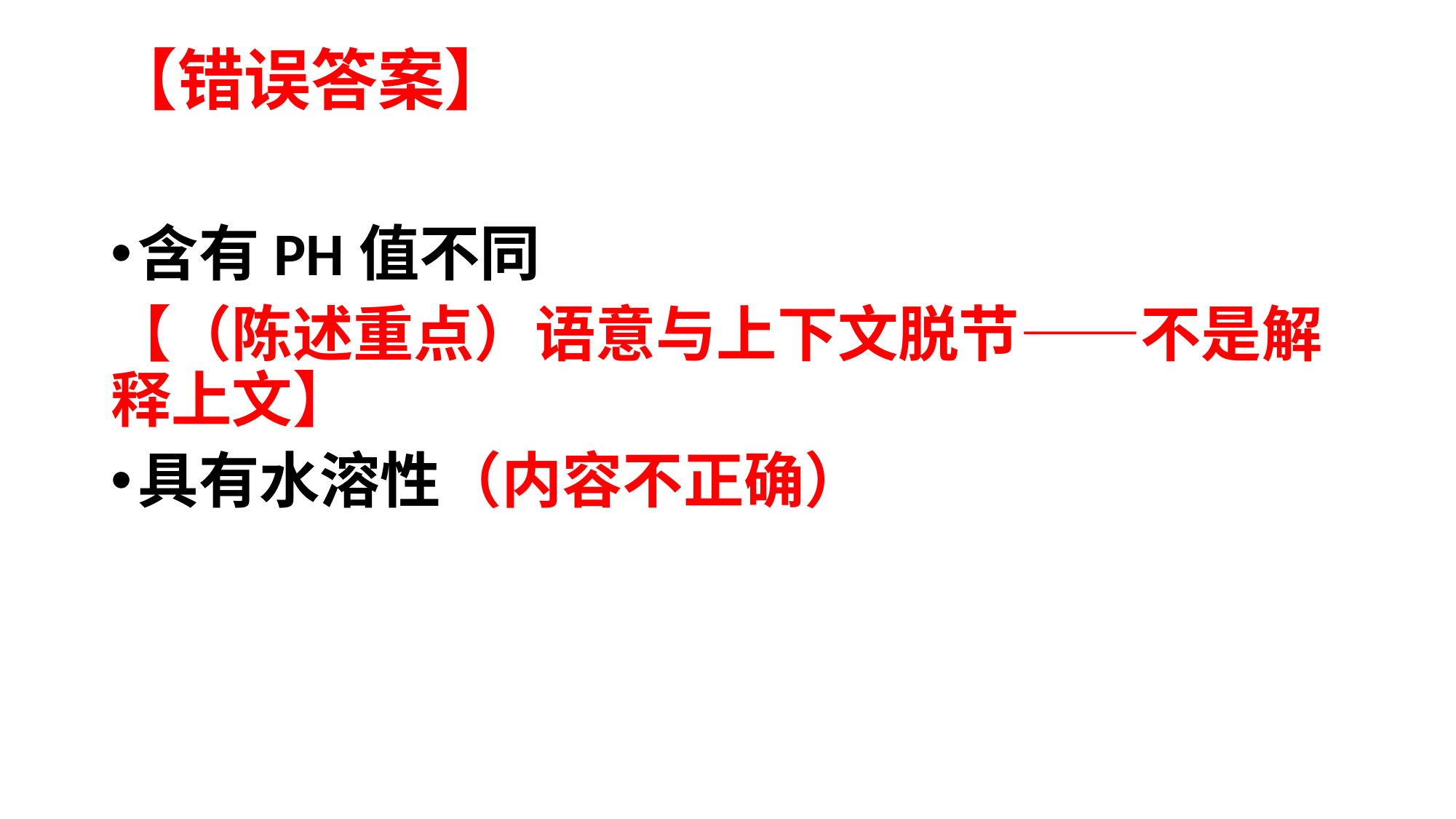

# 【错误答案】
含有PH值不同
【（陈述重点）语意与上下文脱节——不是解释上文】
具有水溶性（内容不正确）